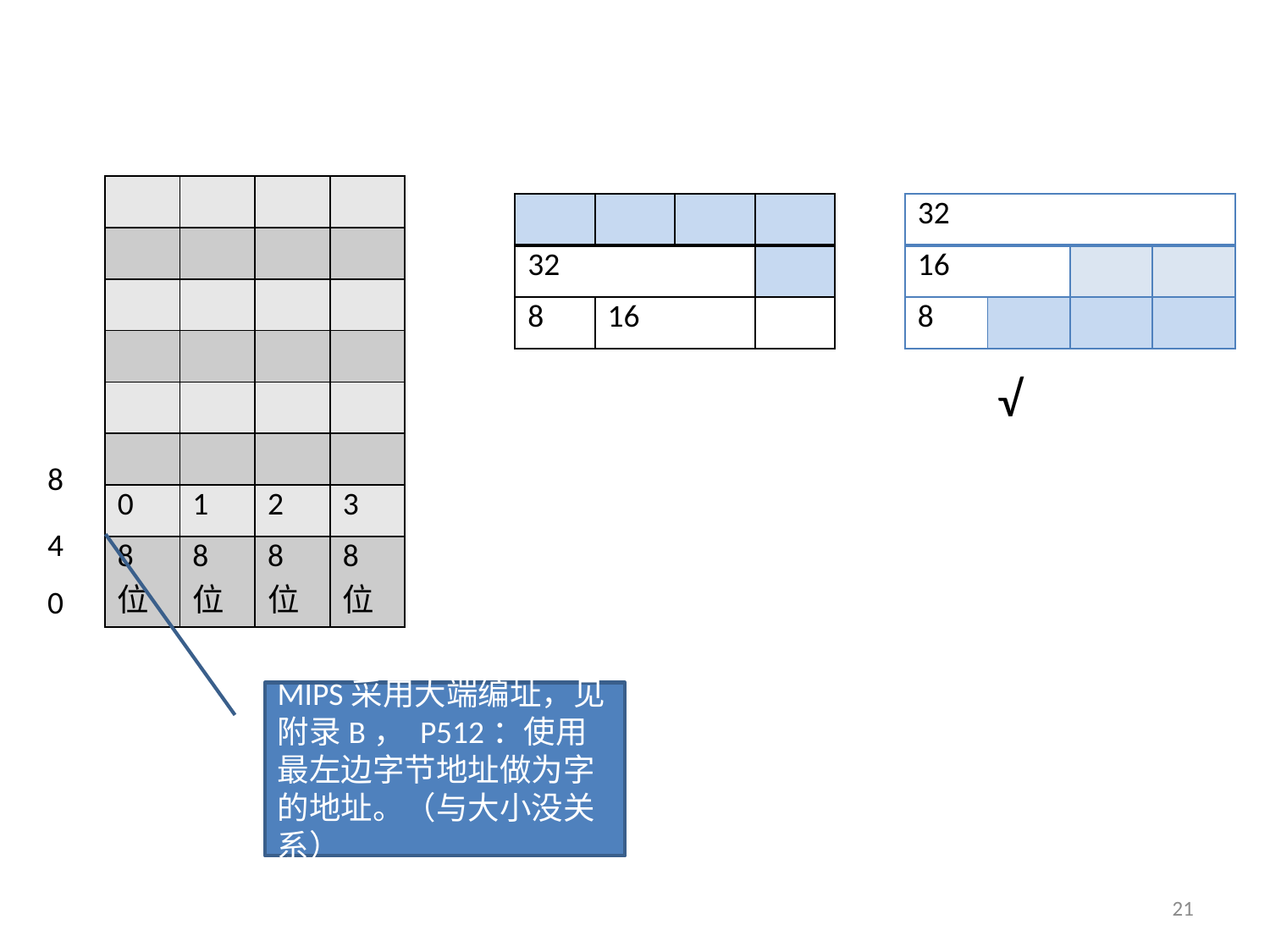

|  |  |  |  |
| --- | --- | --- | --- |
|  |  |  |  |
|  |  |  |  |
|  |  |  |  |
|  |  |  |  |
|  |  |  |  |
| 0 | 1 | 2 | 3 |
| 8位 | 8位 | 8位 | 8位 |
|  |  |  |  |
| --- | --- | --- | --- |
| 32 |  |  |  |
| 8 | 16 |  |  |
| 32 |  |  |  |
| --- | --- | --- | --- |
| 16 |  |  |  |
| 8 |  |  |  |
√
8
4
0
MIPS采用大端编址，见附录B， P512：使用最左边字节地址做为字的地址。（与大小没关系）
21